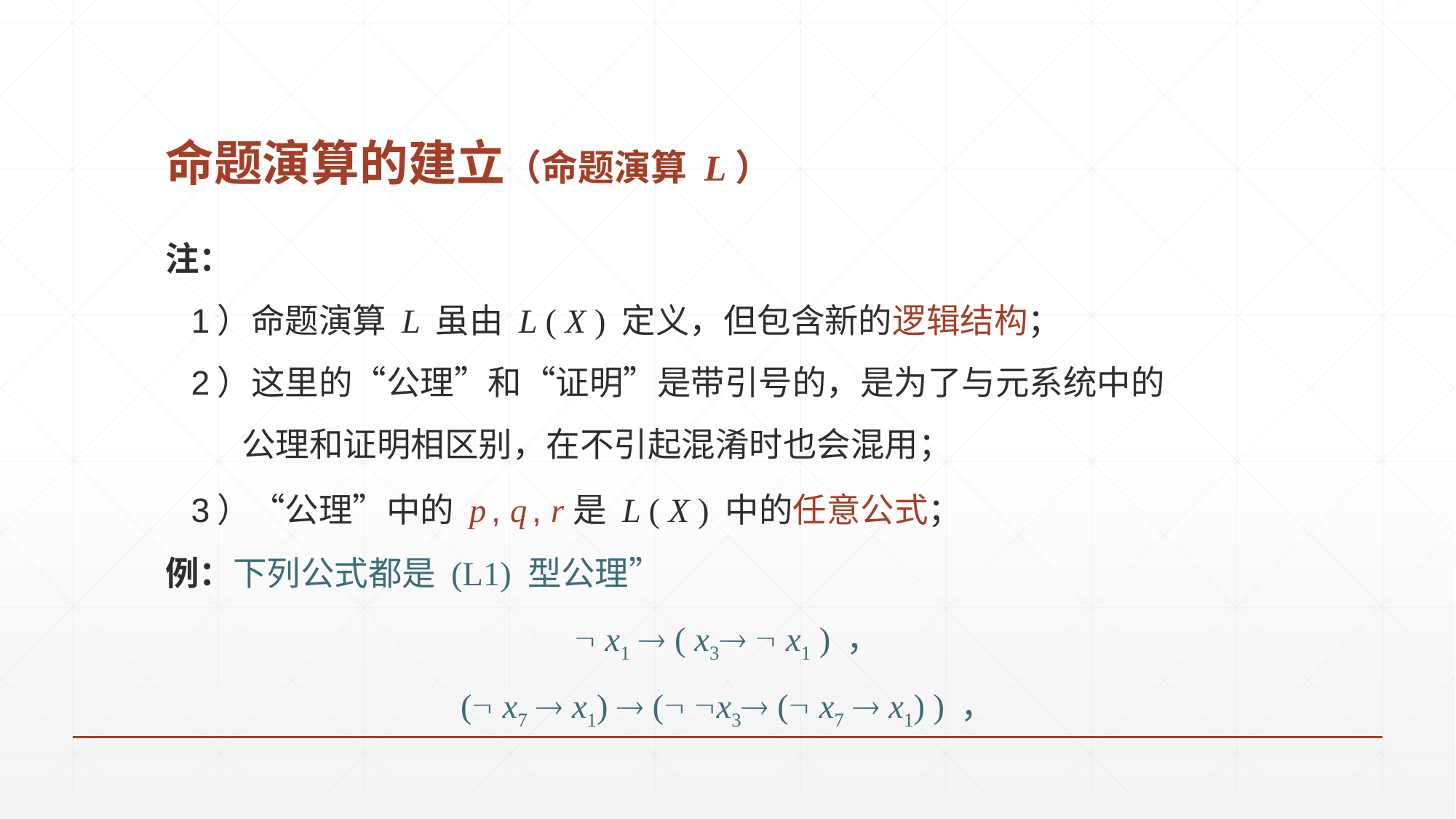

# 命题演算的建立（命题演算 L）
注：
   1）命题演算 L 虽由 L ( X ) 定义，但包含新的逻辑结构；
   2）这里的“公理”和“证明”是带引号的，是为了与元系统中的
         公理和证明相区别，在不引起混淆时也会混用；
   3）“公理”中的 p , q , r 是 L ( X ) 中的任意公式；
例：下列公式都是 (L1) 型公理”
¬ x1 → ( x3→ ¬ x1 ) ，
(¬ x7 → x1) → (¬ ¬x3→ (¬ x7 → x1) ) ，